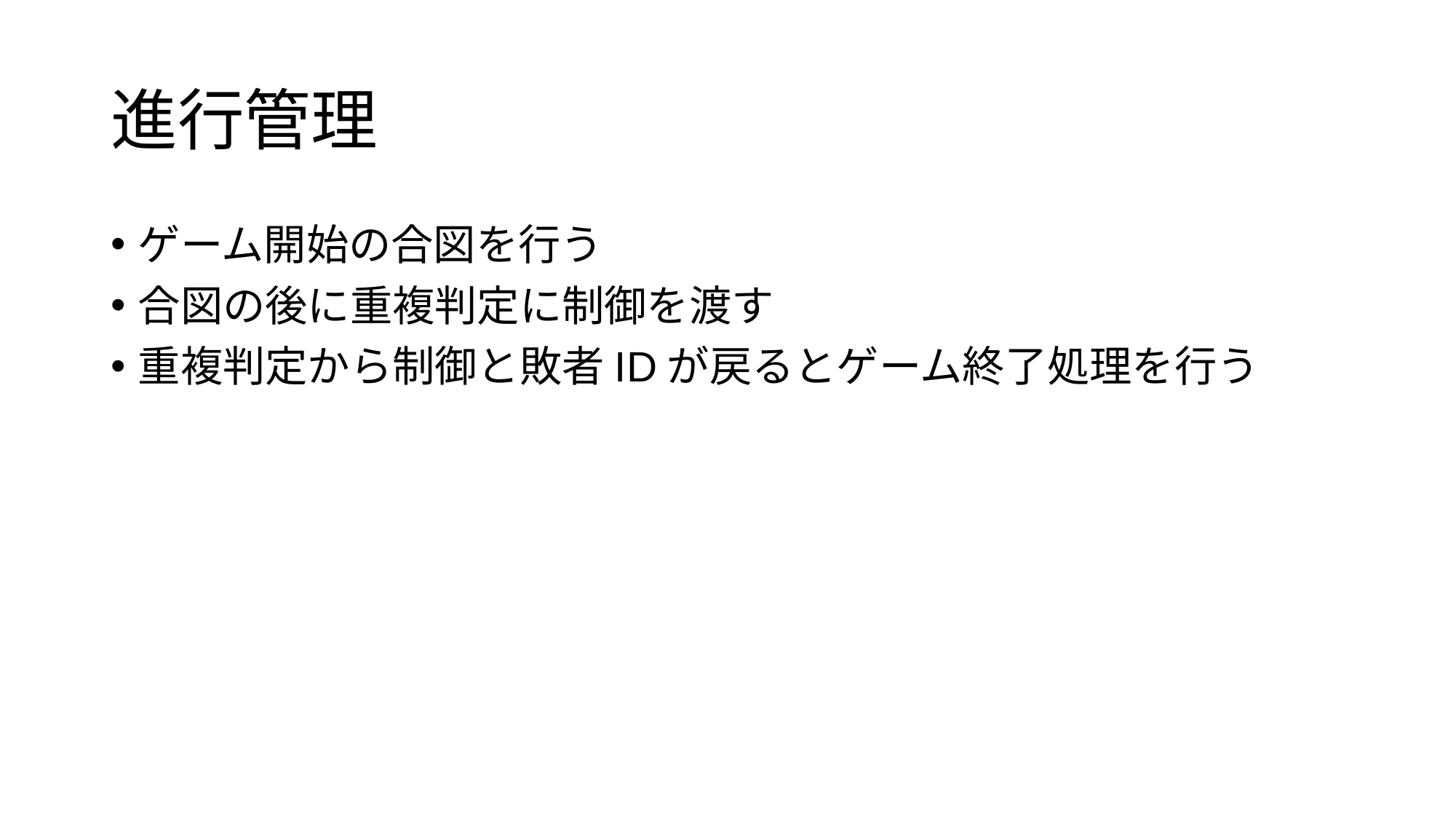

# 進行管理
ゲーム開始の合図を行う
合図の後に重複判定に制御を渡す
重複判定から制御と敗者IDが戻るとゲーム終了処理を行う